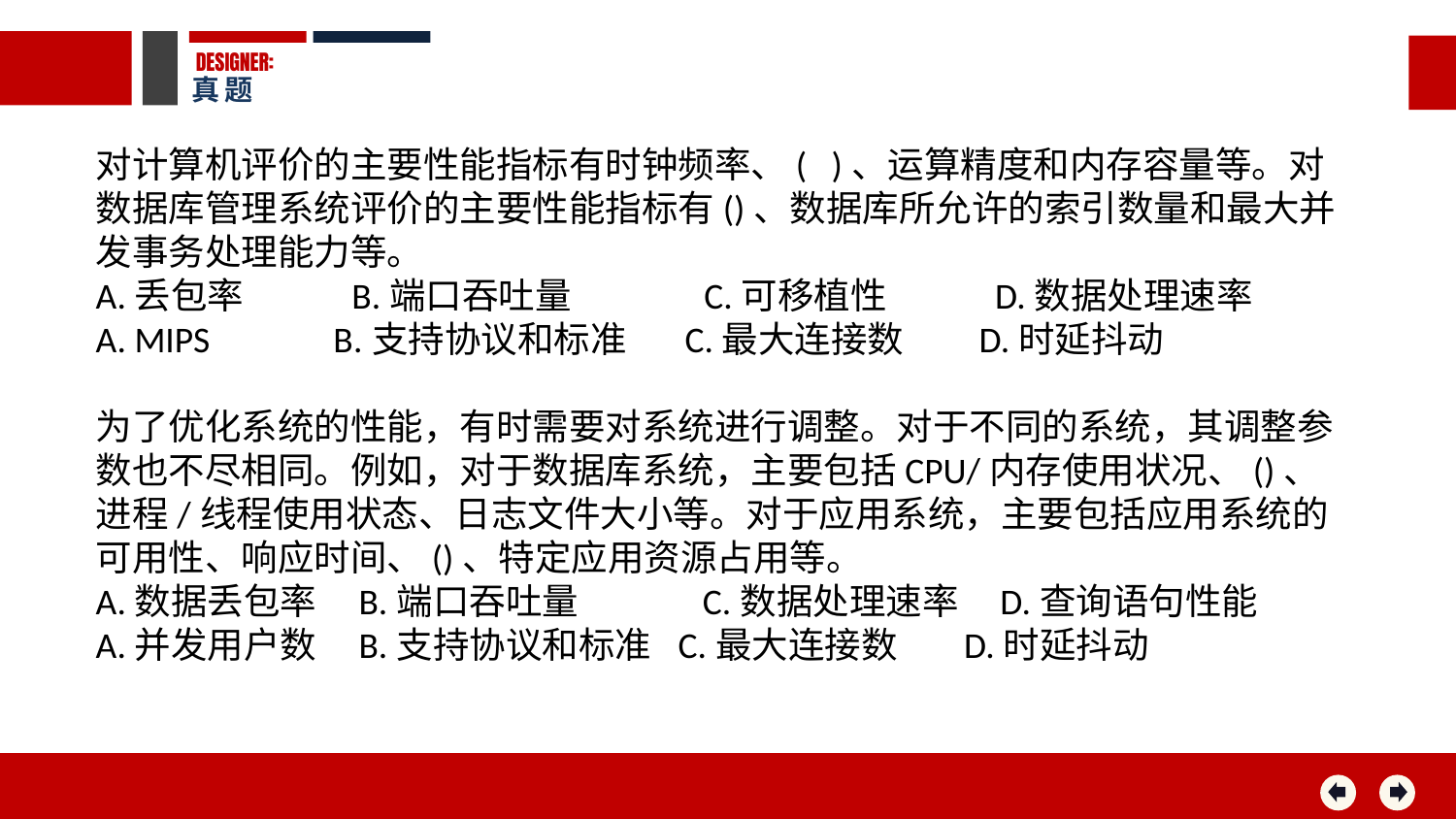

DESIGNER:
真题
对计算机评价的主要性能指标有时钟频率、(   )、运算精度和内存容量等。对数据库管理系统评价的主要性能指标有()、数据库所允许的索引数量和最大并发事务处理能力等。
A.丢包率            B.端口吞吐量               C.可移植性            D.数据处理速率
A. MIPS               B.支持协议和标准      C.最大连接数        D.时延抖动

为了优化系统的性能，有时需要对系统进行调整。对于不同的系统，其调整参数也不尽相同。例如，对于数据库系统，主要包括CPU/内存使用状况、()、进程/线程使用状态、日志文件大小等。对于应用系统，主要包括应用系统的可用性、响应时间、()、特定应用资源占用等。
A.数据丢包率    B.端口吞吐量              C.数据处理速率    D.查询语句性能
A.并发用户数    B.支持协议和标准	C.最大连接数       D.时延抖动